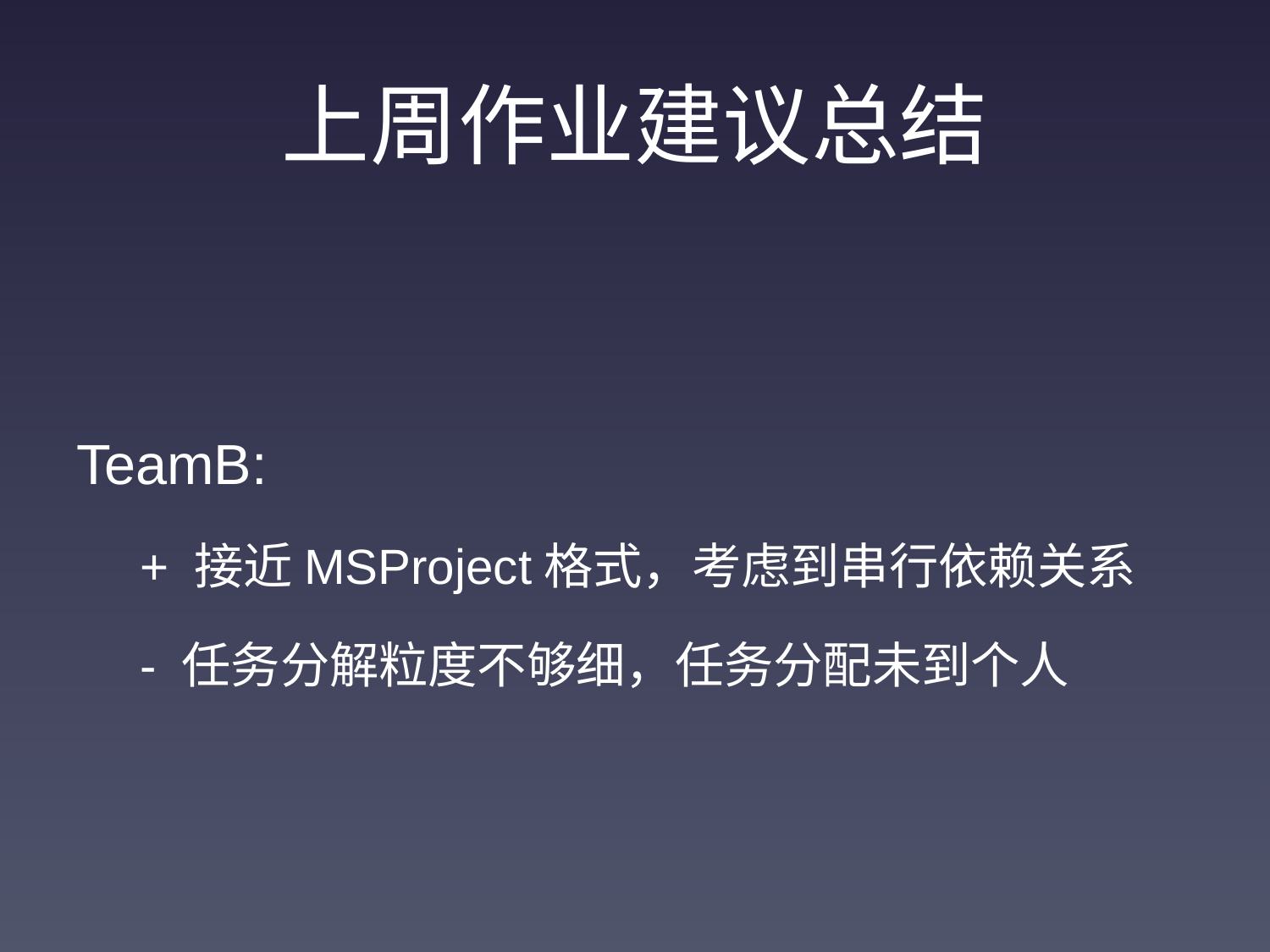

# 上周作业建议总结
TeamB:
+ 接近MSProject格式，考虑到串行依赖关系
- 任务分解粒度不够细，任务分配未到个人